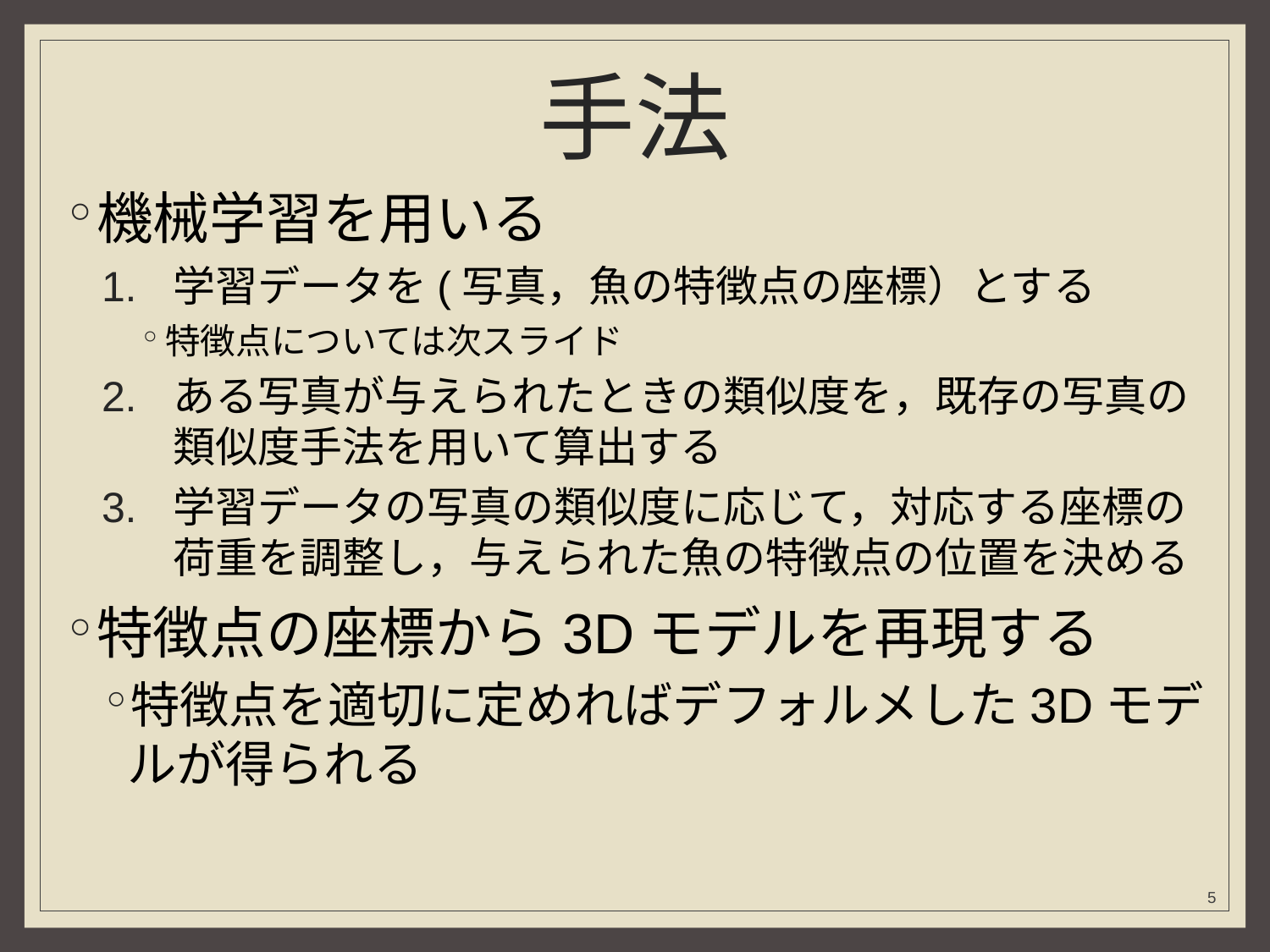

# 手法
機械学習を用いる
学習データを(写真，魚の特徴点の座標）とする
特徴点については次スライド
ある写真が与えられたときの類似度を，既存の写真の類似度手法を用いて算出する
学習データの写真の類似度に応じて，対応する座標の荷重を調整し，与えられた魚の特徴点の位置を決める
特徴点の座標から3Dモデルを再現する
特徴点を適切に定めればデフォルメした3Dモデルが得られる
5